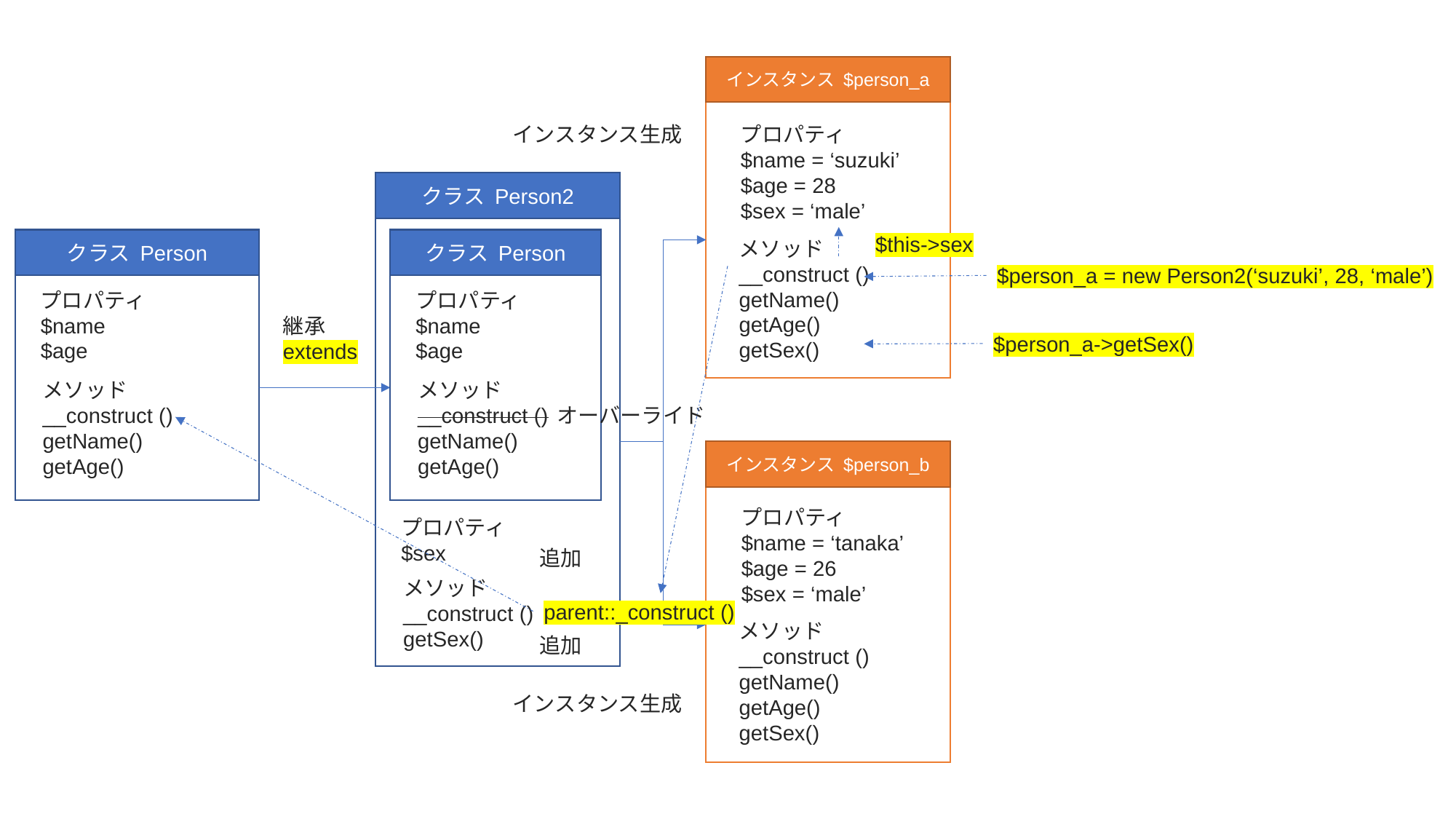

インスタンス $person_a

インスタンス生成
プロパティ
$name = ‘suzuki’
$age = 28
$sex = ‘male’
クラス Person2

$this->sex
クラス Person
クラス Person
メソッド
__construct ()
getName()
getAge()
getSex()
$person_a = new Person2(‘suzuki’, 28, ‘male’)

プロパティ
$name
$age
プロパティ
$name
$age
継承
extends
$person_a->getSex()
メソッド
__construct ()
getName()
getAge()
メソッド
__construct ()
getName()
getAge()
オーバーライド
インスタンス $person_b

プロパティ
$name = ‘tanaka’
$age = 26
$sex = ‘male’
プロパティ
$sex
追加
メソッド
__construct ()
getSex()
parent::_construct ()
メソッド
__construct ()
getName()
getAge()
getSex()
追加
インスタンス生成